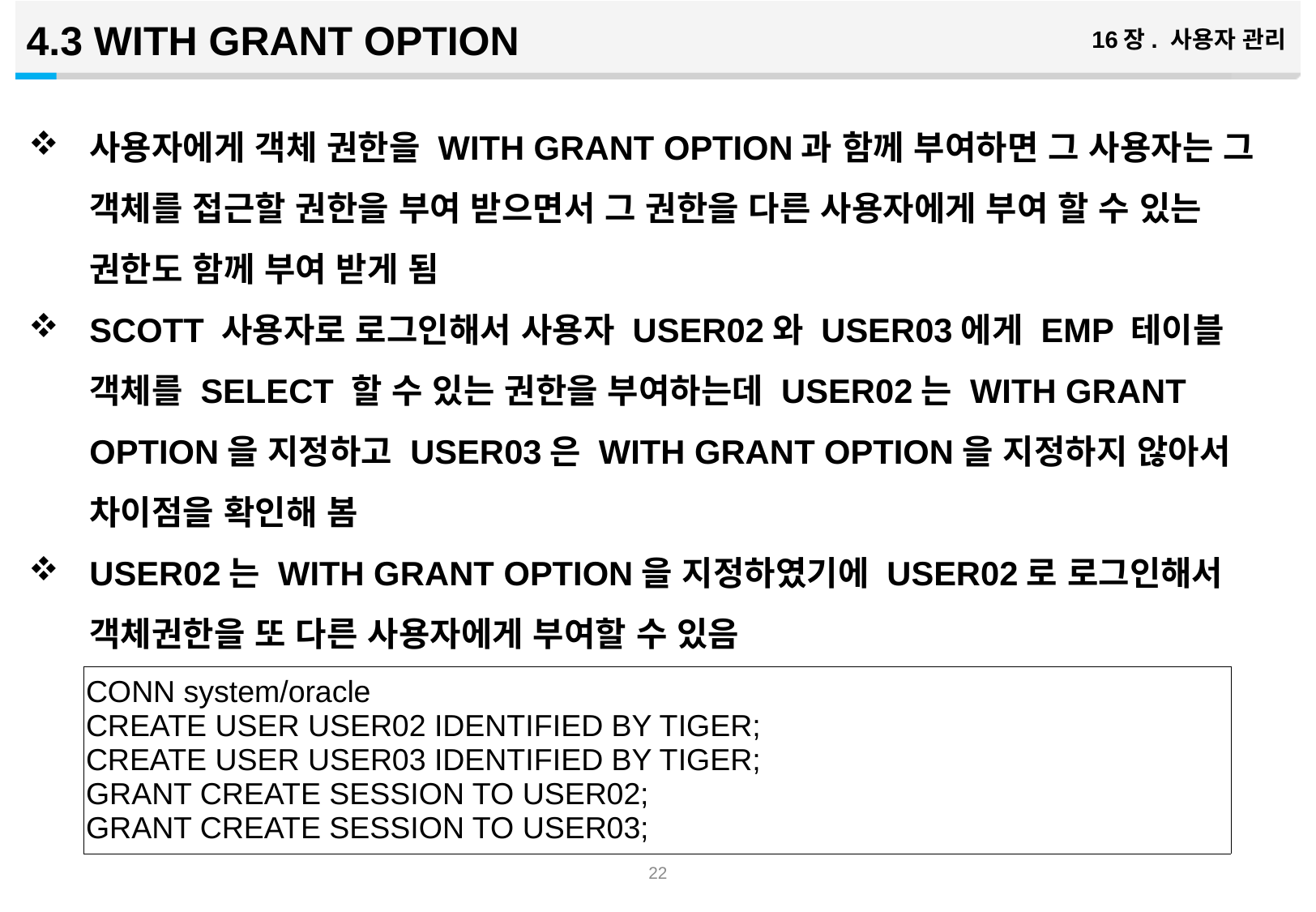

4.3 WITH GRANT OPTION
16장. 사용자 관리
사용자에게 객체 권한을 WITH GRANT OPTION과 함께 부여하면 그 사용자는 그 객체를 접근할 권한을 부여 받으면서 그 권한을 다른 사용자에게 부여 할 수 있는 권한도 함께 부여 받게 됨
SCOTT 사용자로 로그인해서 사용자 USER02와 USER03에게 EMP 테이블 객체를 SELECT 할 수 있는 권한을 부여하는데 USER02는 WITH GRANT OPTION을 지정하고 USER03은 WITH GRANT OPTION을 지정하지 않아서 차이점을 확인해 봄
USER02는 WITH GRANT OPTION을 지정하였기에 USER02로 로그인해서       객체권한을 또 다른 사용자에게 부여할 수 있음

| CONN system/oracle CREATE USER USER02 IDENTIFIED BY TIGER; CREATE USER USER03 IDENTIFIED BY TIGER; GRANT CREATE SESSION TO USER02; GRANT CREATE SESSION TO USER03; |
| --- |
22